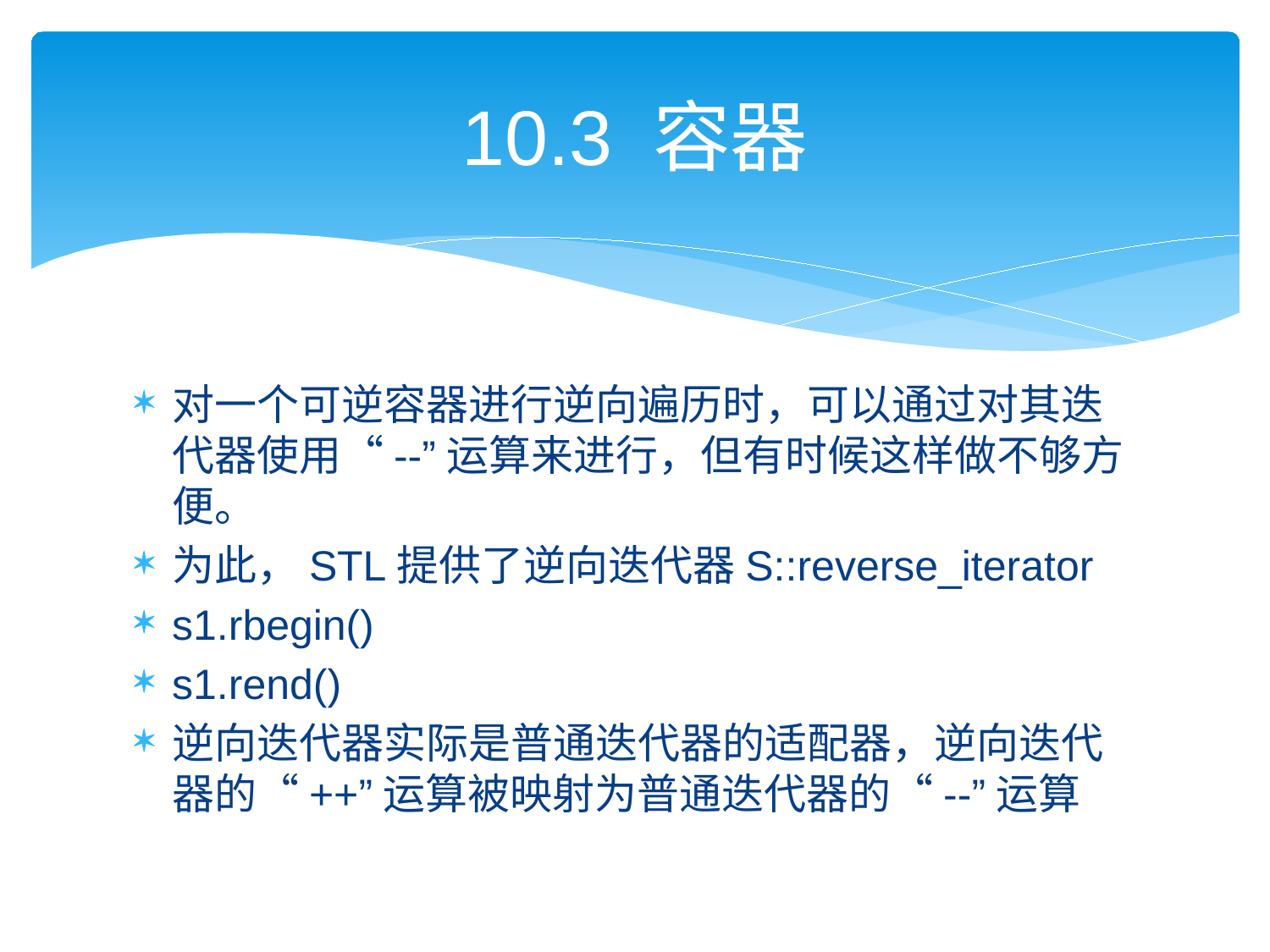

# 10.3 容器
对一个可逆容器进行逆向遍历时，可以通过对其迭代器使用“--”运算来进行，但有时候这样做不够方便。
为此，STL提供了逆向迭代器S::reverse_iterator
s1.rbegin()
s1.rend()
逆向迭代器实际是普通迭代器的适配器，逆向迭代器的“++”运算被映射为普通迭代器的“--”运算